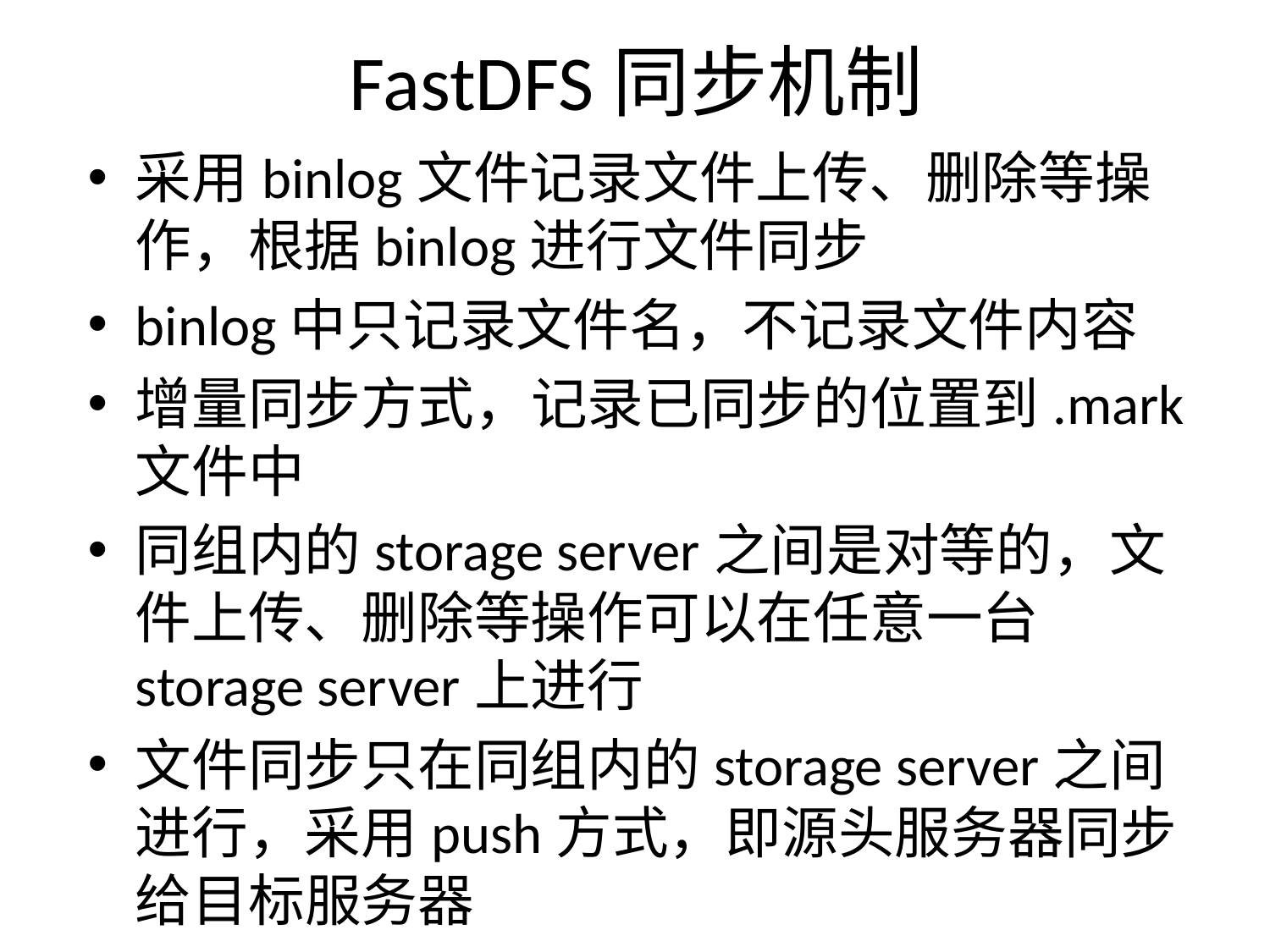

# FastDFS同步机制
采用binlog文件记录文件上传、删除等操作，根据binlog进行文件同步
binlog中只记录文件名，不记录文件内容
增量同步方式，记录已同步的位置到.mark文件中
同组内的storage server之间是对等的，文件上传、删除等操作可以在任意一台storage server上进行
文件同步只在同组内的storage server之间进行，采用push方式，即源头服务器同步给目标服务器